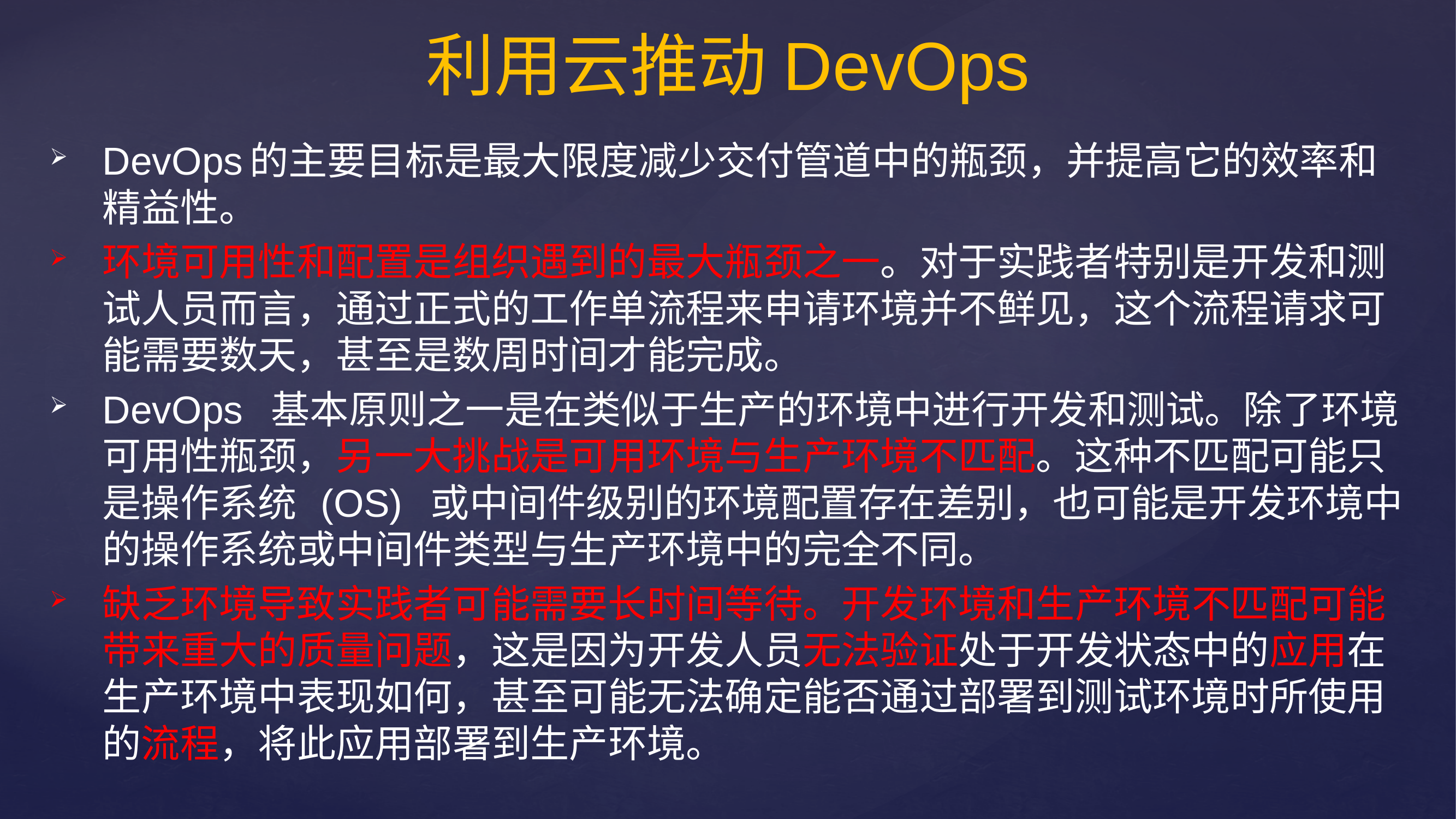

# 利用云推动DevOps
DevOps的主要目标是最大限度减少交付管道中的瓶颈，并提高它的效率和精益性。
环境可用性和配置是组织遇到的最大瓶颈之一。对于实践者特别是开发和测试人员而言，通过正式的工作单流程来申请环境并不鲜见，这个流程请求可能需要数天，甚至是数周时间才能完成。
DevOps  基本原则之一是在类似于生产的环境中进行开发和测试。除了环境可用性瓶颈，另一大挑战是可用环境与生产环境不匹配。这种不匹配可能只是操作系统  (OS)  或中间件级别的环境配置存在差别，也可能是开发环境中的操作系统或中间件类型与生产环境中的完全不同。
缺乏环境导致实践者可能需要长时间等待。开发环境和生产环境不匹配可能带来重大的质量问题，这是因为开发人员无法验证处于开发状态中的应用在生产环境中表现如何，甚至可能无法确定能否通过部署到测试环境时所使用的流程，将此应用部署到生产环境。